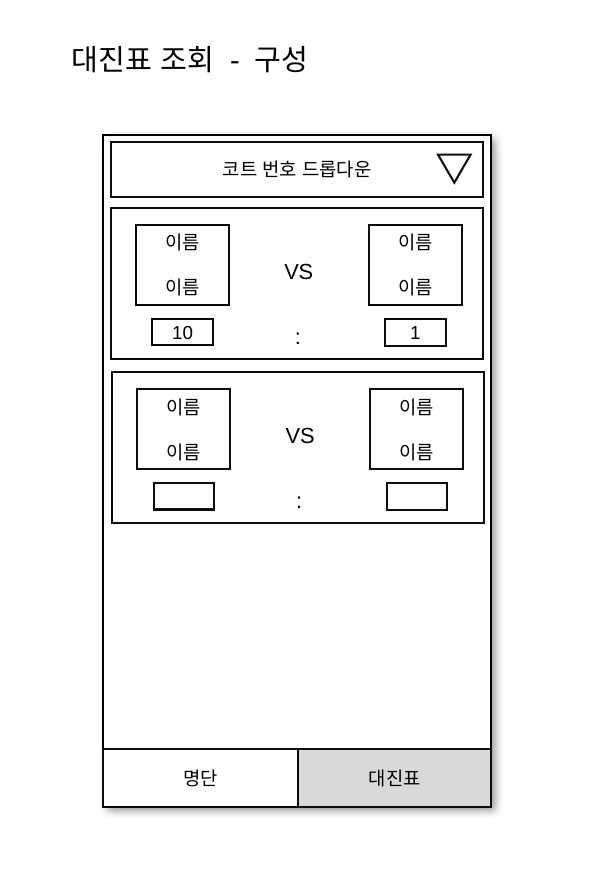

대진표 조회 - 구성

코트 번호 드롭다운

이름

이름
이름

이름
VS
:
10
1

이름

이름
이름

이름
VS
:

명단
대진표